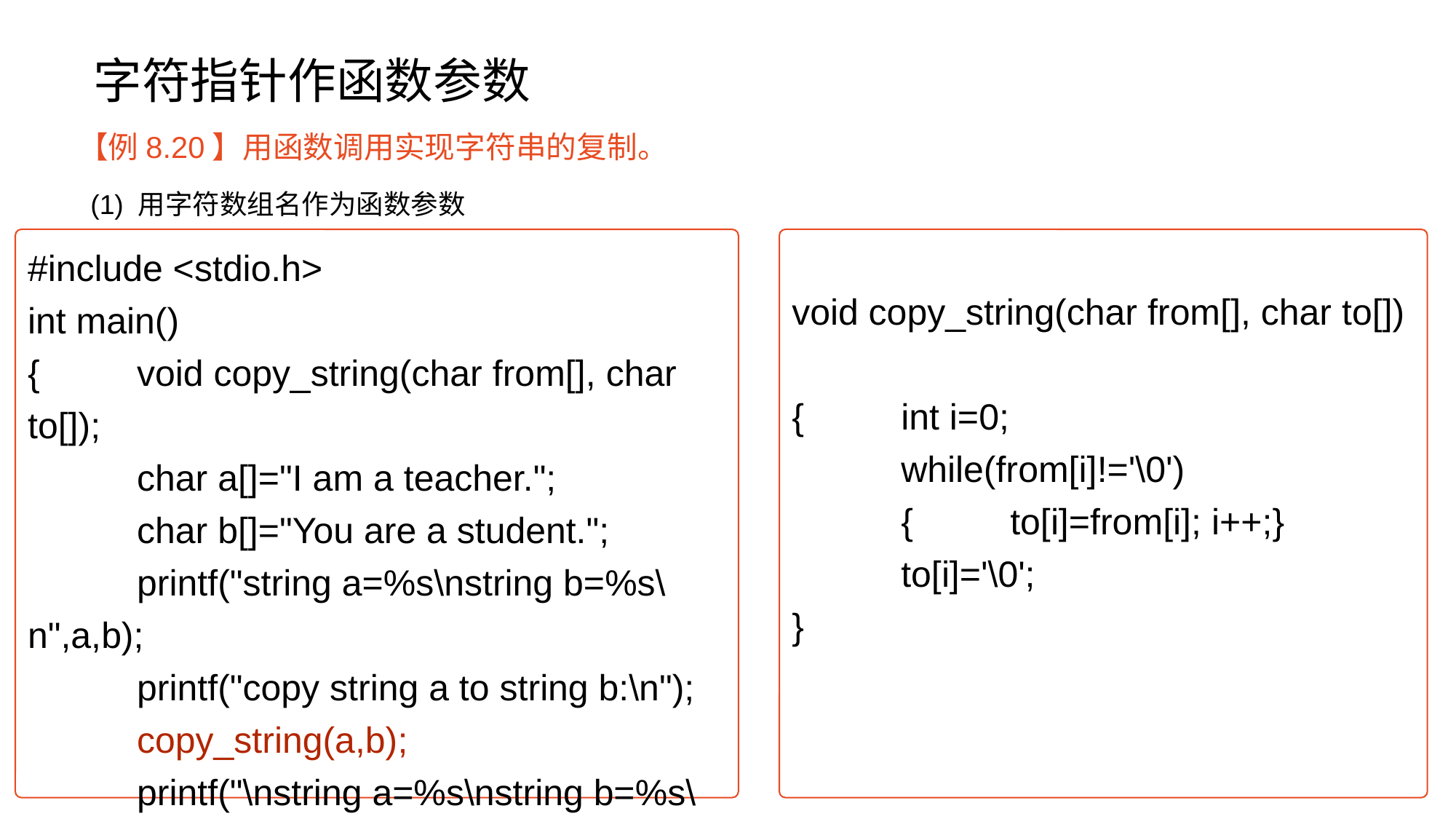

# 字符指针作函数参数
【例8.20】用函数调用实现字符串的复制。
(1) 用字符数组名作为函数参数
#include <stdio.h>
int main()
{	void copy_string(char from[], char to[]);
	char a[]="I am a teacher.";
	char b[]="You are a student.";
	printf("string a=%s\nstring b=%s\n",a,b);
	printf("copy string a to string b:\n");
	copy_string(a,b);
	printf("\nstring a=%s\nstring b=%s\n",a,b);
	return 0;
}

void copy_string(char from[], char to[])
{	int i=0;
	while(from[i]!='\0')
	{	to[i]=from[i]; i++;}
	to[i]='\0';
}